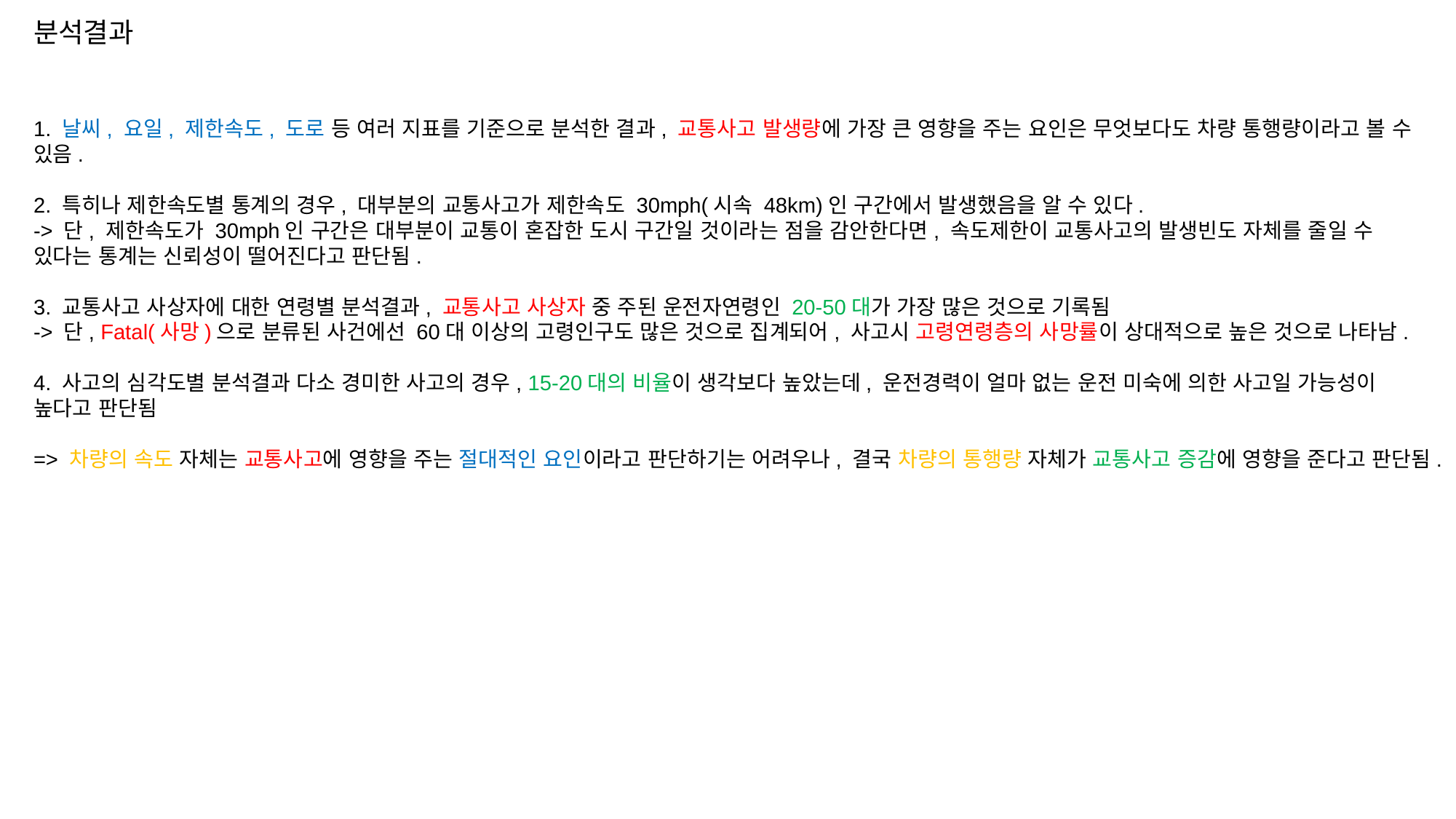

분석결과

1. 날씨, 요일, 제한속도, 도로 등 여러 지표를 기준으로 분석한 결과, 교통사고 발생량에 가장 큰 영향을 주는 요인은 무엇보다도 차량 통행량이라고 볼 수 있음.

2. 특히나 제한속도별 통계의 경우, 대부분의 교통사고가 제한속도 30mph(시속 48km)인 구간에서 발생했음을 알 수 있다.
-> 단, 제한속도가 30mph인 구간은 대부분이 교통이 혼잡한 도시 구간일 것이라는 점을 감안한다면, 속도제한이 교통사고의 발생빈도 자체를 줄일 수 있다는 통계는 신뢰성이 떨어진다고 판단됨.

3. 교통사고 사상자에 대한 연령별 분석결과, 교통사고 사상자 중 주된 운전자연령인 20-50대가 가장 많은 것으로 기록됨
-> 단, Fatal(사망)으로 분류된 사건에선 60대 이상의 고령인구도 많은 것으로 집계되어, 사고시 고령연령층의 사망률이 상대적으로 높은 것으로 나타남.

4. 사고의 심각도별 분석결과 다소 경미한 사고의 경우, 15-20대의 비율이 생각보다 높았는데, 운전경력이 얼마 없는 운전 미숙에 의한 사고일 가능성이 높다고 판단됨

=> 차량의 속도 자체는 교통사고에 영향을 주는 절대적인 요인이라고 판단하기는 어려우나, 결국 차량의 통행량 자체가 교통사고 증감에 영향을 준다고 판단됨.